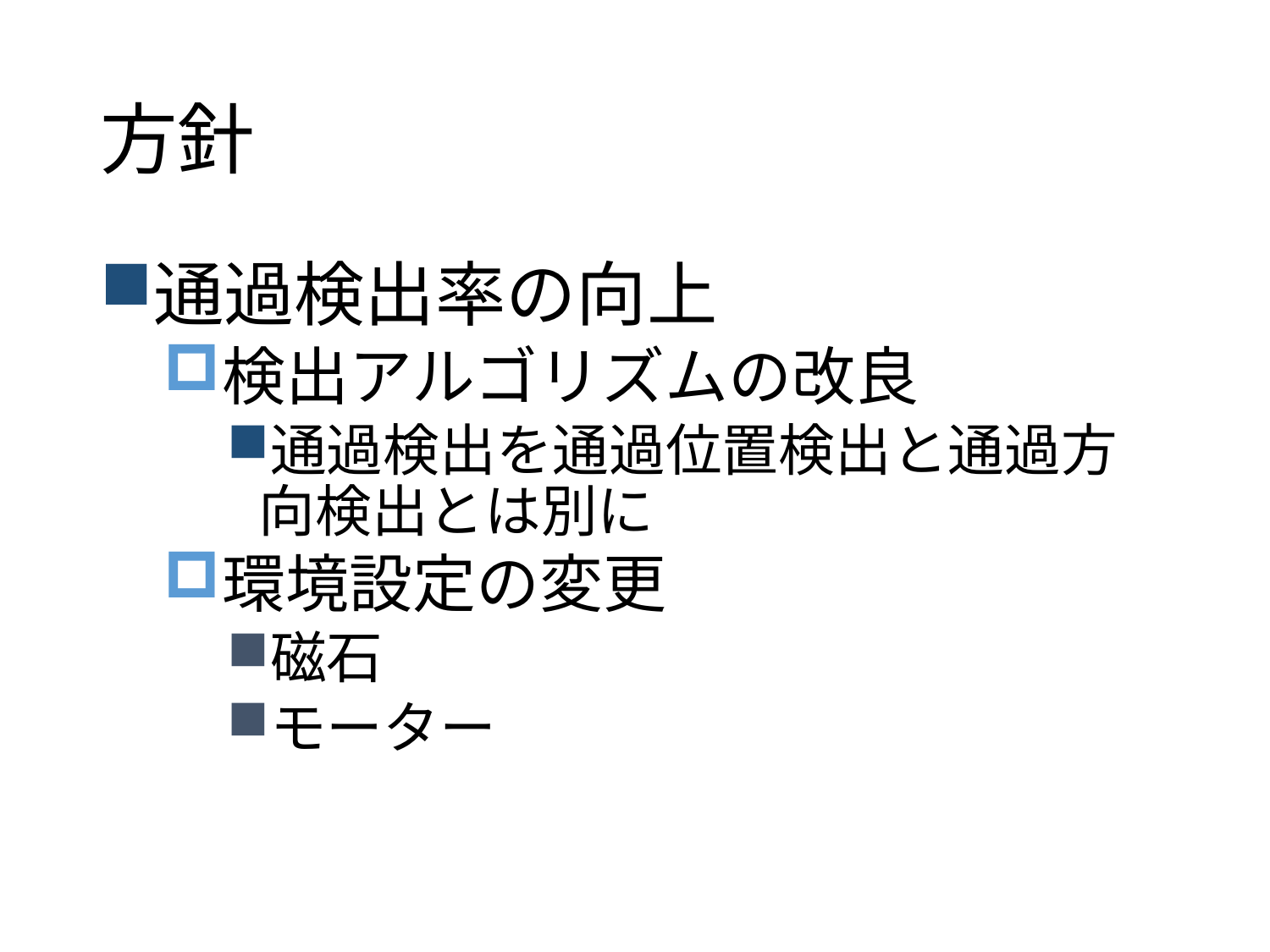

# 方針
通過検出率の向上
検出アルゴリズムの改良
通過検出を通過位置検出と通過方向検出とは別に
環境設定の変更
磁石
モーター